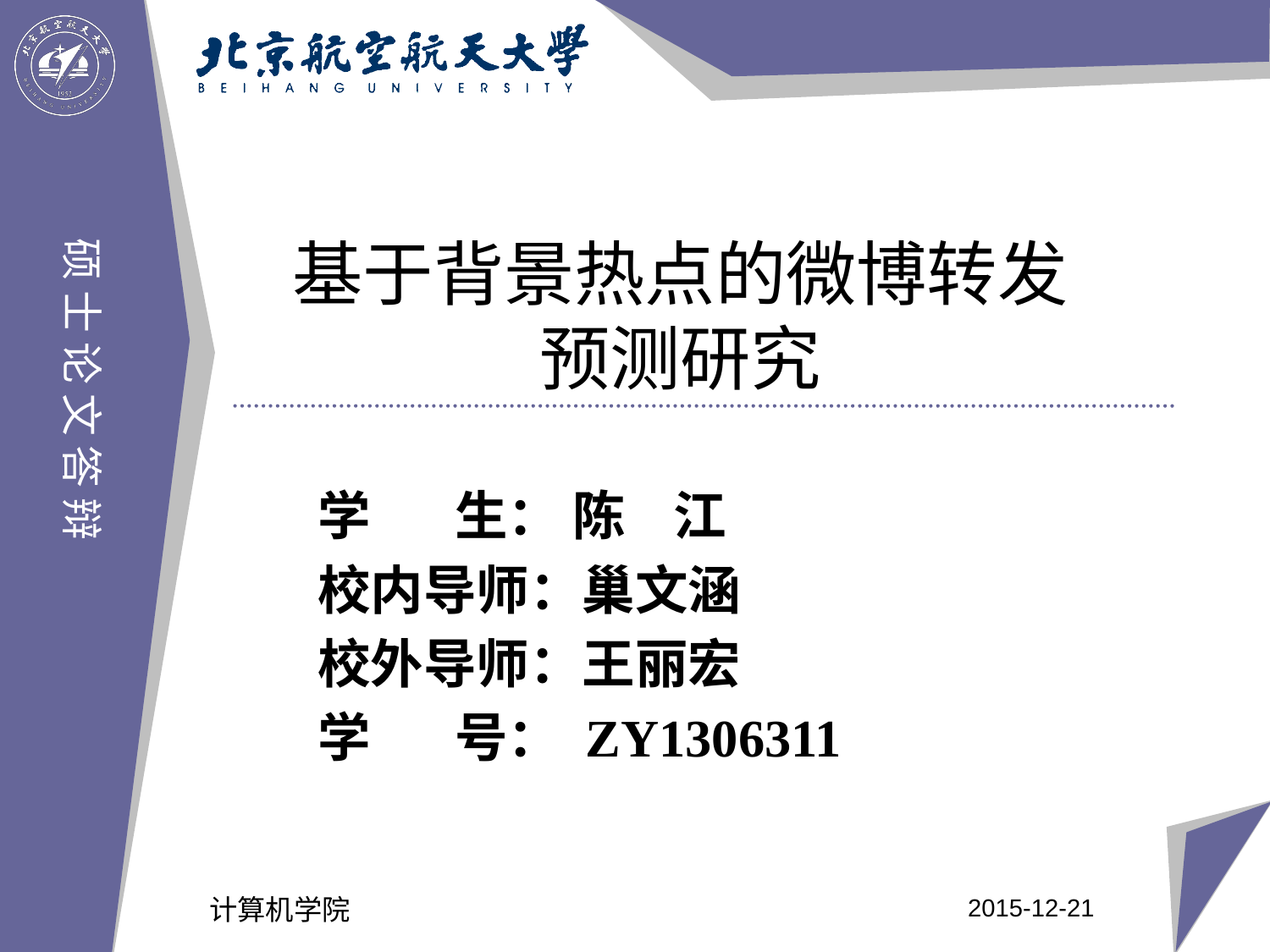

# 基于背景热点的微博转发 预测研究
学       生： 陈    江
校内导师：巢文涵
校外导师：王丽宏
学       号： ZY1306311
计算机学院
2015-12-21